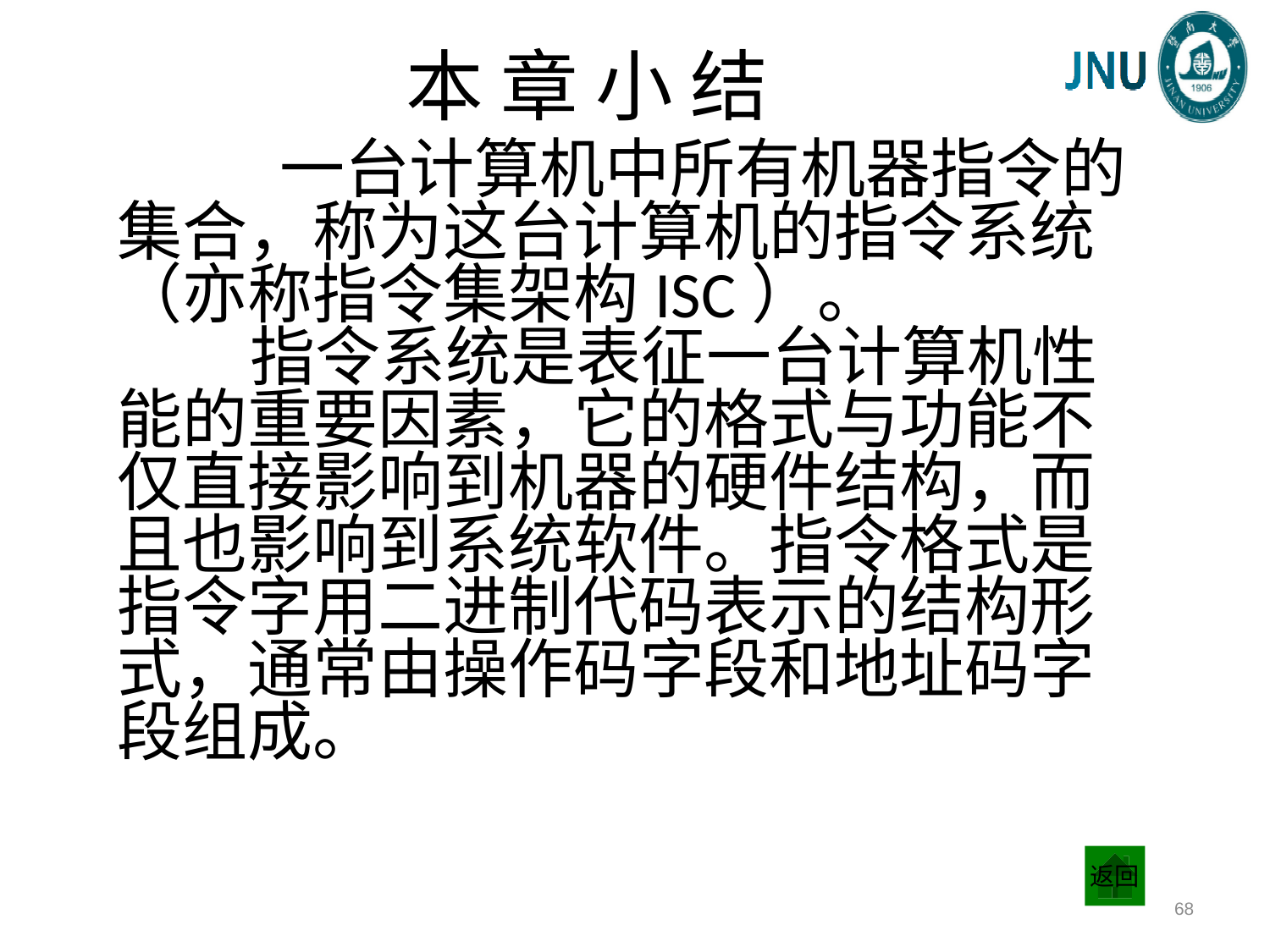

# 本 章 小 结
          一台计算机中所有机器指令的集合，称为这台计算机的指令系统（亦称指令集架构ISC）。
        指令系统是表征一台计算机性能的重要因素，它的格式与功能不仅直接影响到机器的硬件结构，而且也影响到系统软件。指令格式是指令字用二进制代码表示的结构形式，通常由操作码字段和地址码字段组成。
返回
68